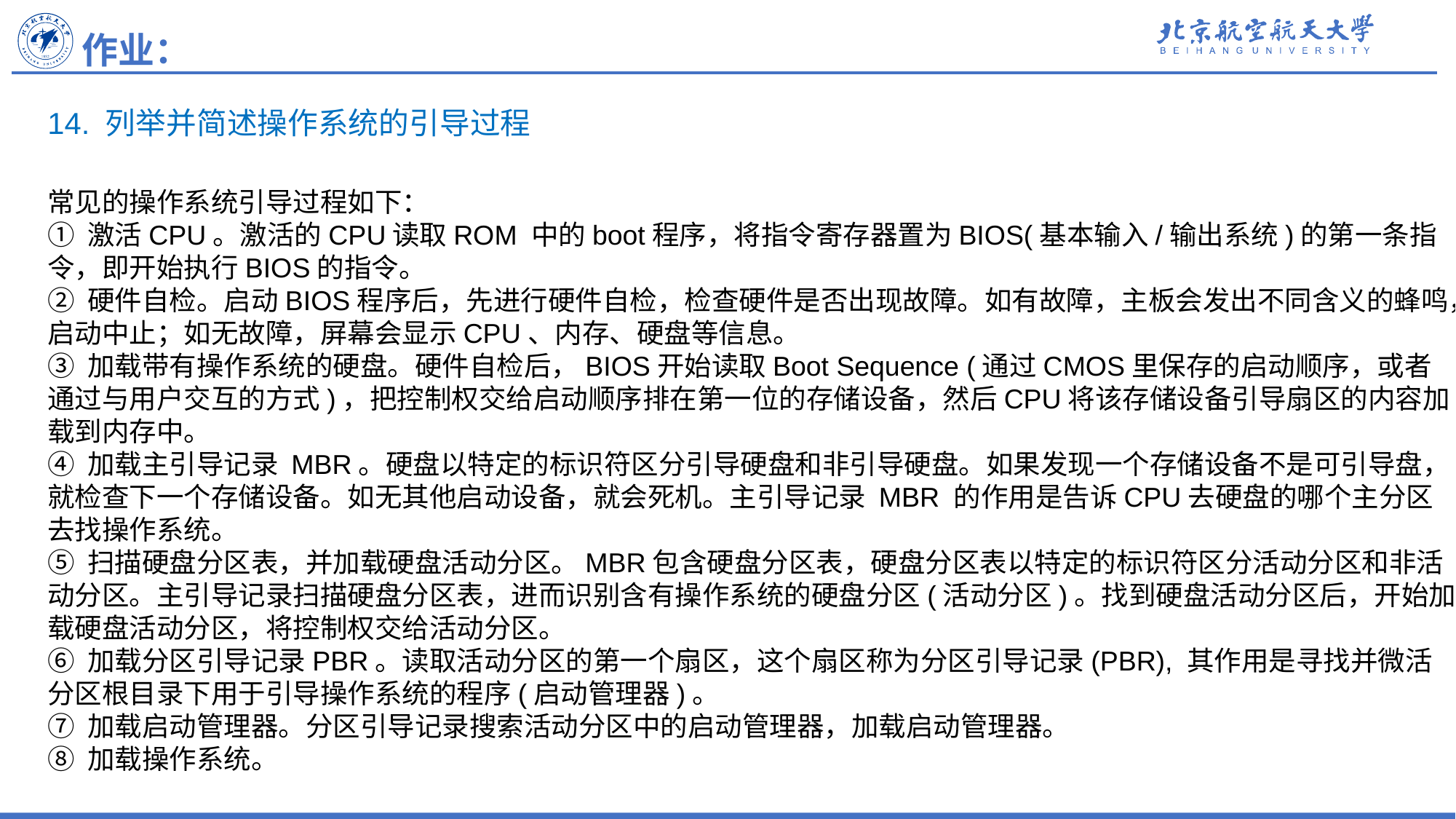

作业：
14. 列举并简述操作系统的引导过程
常见的操作系统引导过程如下：
① 激活CPU。激活的CPU读取ROM 中的boot程序，将指令寄存器置为BIOS(基本输入/输出系统)的第一条指令，即开始执行BIOS的指令。
② 硬件自检。启动BIOS程序后，先进行硬件自检，检查硬件是否出现故障。如有故障，主板会发出不同含义的蜂鸣，启动中止；如无故障，屏幕会显示CPU、内存、硬盘等信息。
③ 加载带有操作系统的硬盘。硬件自检后，BIOS开始读取Boot Sequence (通过CMOS里保存的启动顺序，或者通过与用户交互的方式)，把控制权交给启动顺序排在第一位的存储设备，然后CPU将该存储设备引导扇区的内容加载到内存中。
④ 加载主引导记录 MBR。硬盘以特定的标识符区分引导硬盘和非引导硬盘。如果发现一个存储设备不是可引导盘，就检查下一个存储设备。如无其他启动设备，就会死机。主引导记录 MBR 的作用是告诉CPU去硬盘的哪个主分区去找操作系统。
⑤ 扫描硬盘分区表，并加载硬盘活动分区。MBR包含硬盘分区表，硬盘分区表以特定的标识符区分活动分区和非活动分区。主引导记录扫描硬盘分区表，进而识别含有操作系统的硬盘分区(活动分区)。找到硬盘活动分区后，开始加载硬盘活动分区，将控制权交给活动分区。
⑥ 加载分区引导记录PBR。读取活动分区的第一个扇区，这个扇区称为分区引导记录(PBR), 其作用是寻找并微活分区根目录下用于引导操作系统的程序(启动管理器)。
⑦ 加载启动管理器。分区引导记录搜索活动分区中的启动管理器，加载启动管理器。
⑧ 加载操作系统。
23